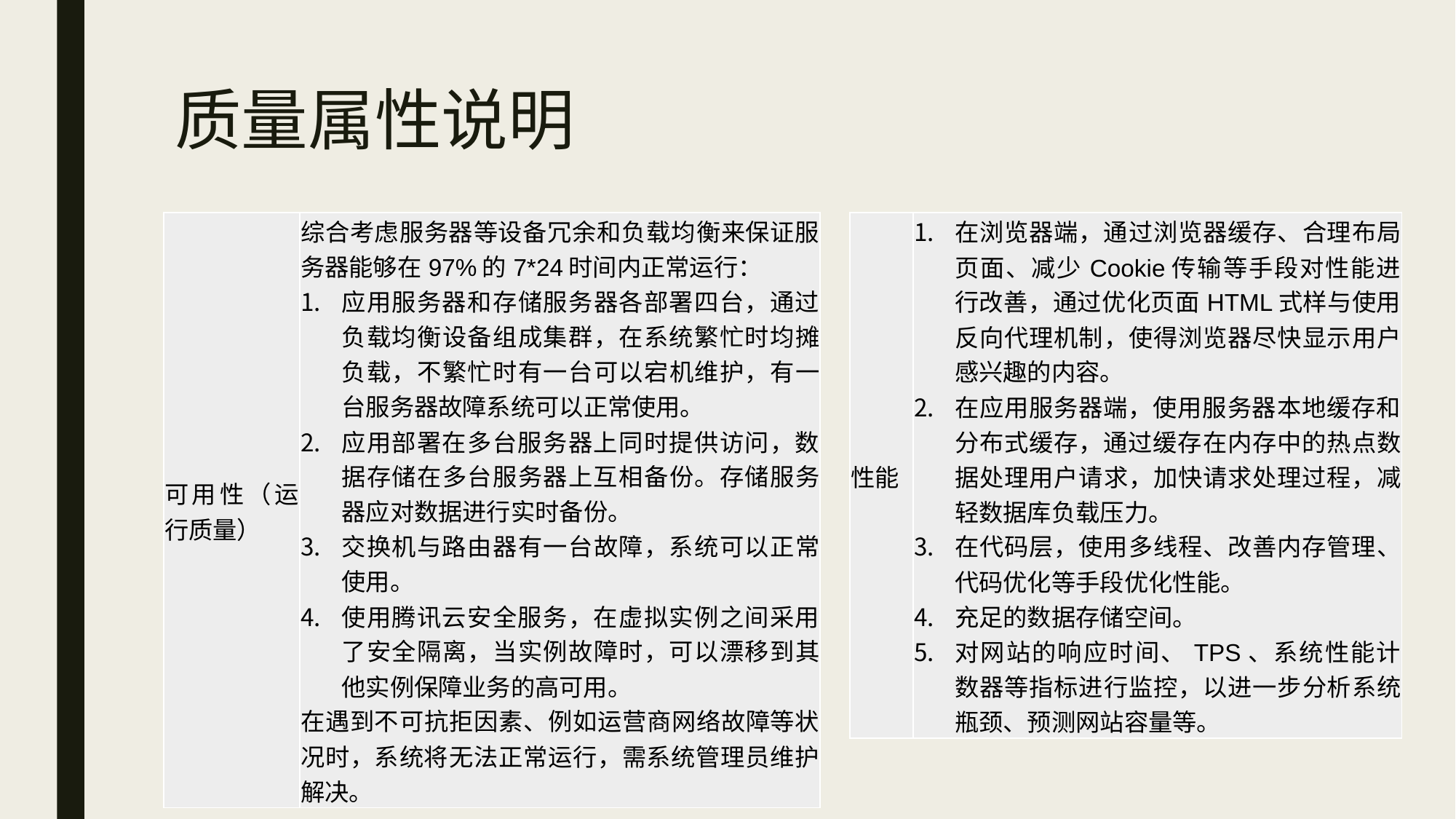

# 质量属性说明
| 可用性（运行质量） | 综合考虑服务器等设备冗余和负载均衡来保证服务器能够在97%的7\*24时间内正常运行： 应用服务器和存储服务器各部署四台，通过负载均衡设备组成集群，在系统繁忙时均摊负载，不繁忙时有一台可以宕机维护，有一台服务器故障系统可以正常使用。 应用部署在多台服务器上同时提供访问，数据存储在多台服务器上互相备份。存储服务器应对数据进行实时备份。 交换机与路由器有一台故障，系统可以正常使用。 使用腾讯云安全服务，在虚拟实例之间采用了安全隔离，当实例故障时，可以漂移到其他实例保障业务的高可用。 在遇到不可抗拒因素、例如运营商网络故障等状况时，系统将无法正常运行，需系统管理员维护解决。 |
| --- | --- |
| 性能 | 在浏览器端，通过浏览器缓存、合理布局页面、减少Cookie传输等手段对性能进行改善，通过优化页面HTML式样与使用反向代理机制，使得浏览器尽快显示用户感兴趣的内容。 在应用服务器端，使用服务器本地缓存和分布式缓存，通过缓存在内存中的热点数据处理用户请求，加快请求处理过程，减轻数据库负载压力。 在代码层，使用多线程、改善内存管理、代码优化等手段优化性能。 充足的数据存储空间。 对网站的响应时间、TPS、系统性能计数器等指标进行监控，以进一步分析系统瓶颈、预测网站容量等。 |
| --- | --- |